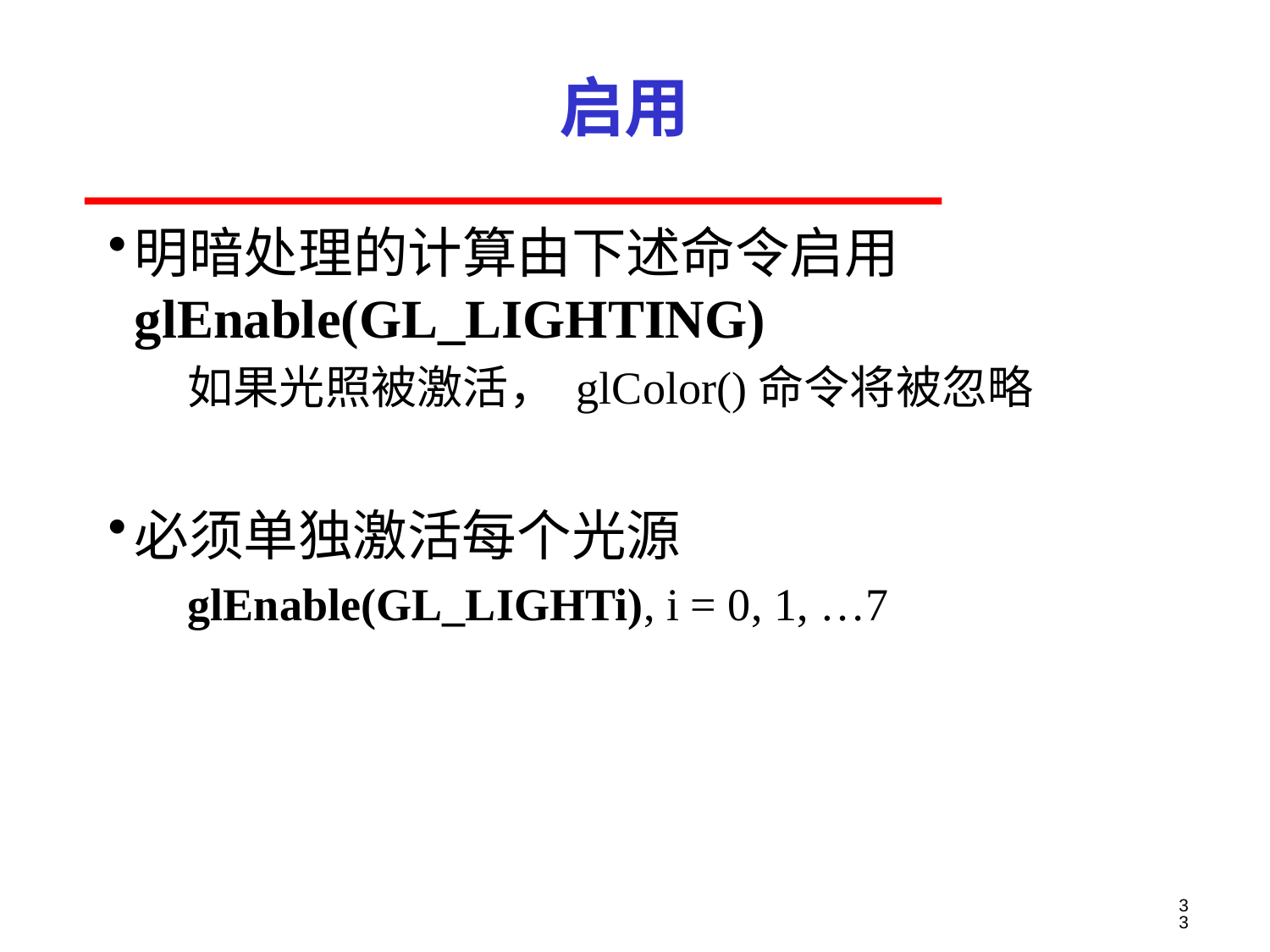

# 启用
明暗处理的计算由下述命令启用
glEnable(GL_LIGHTING)
如果光照被激活， glColor()命令将被忽略

必须单独激活每个光源
glEnable(GL_LIGHTi), i = 0, 1, …7
33